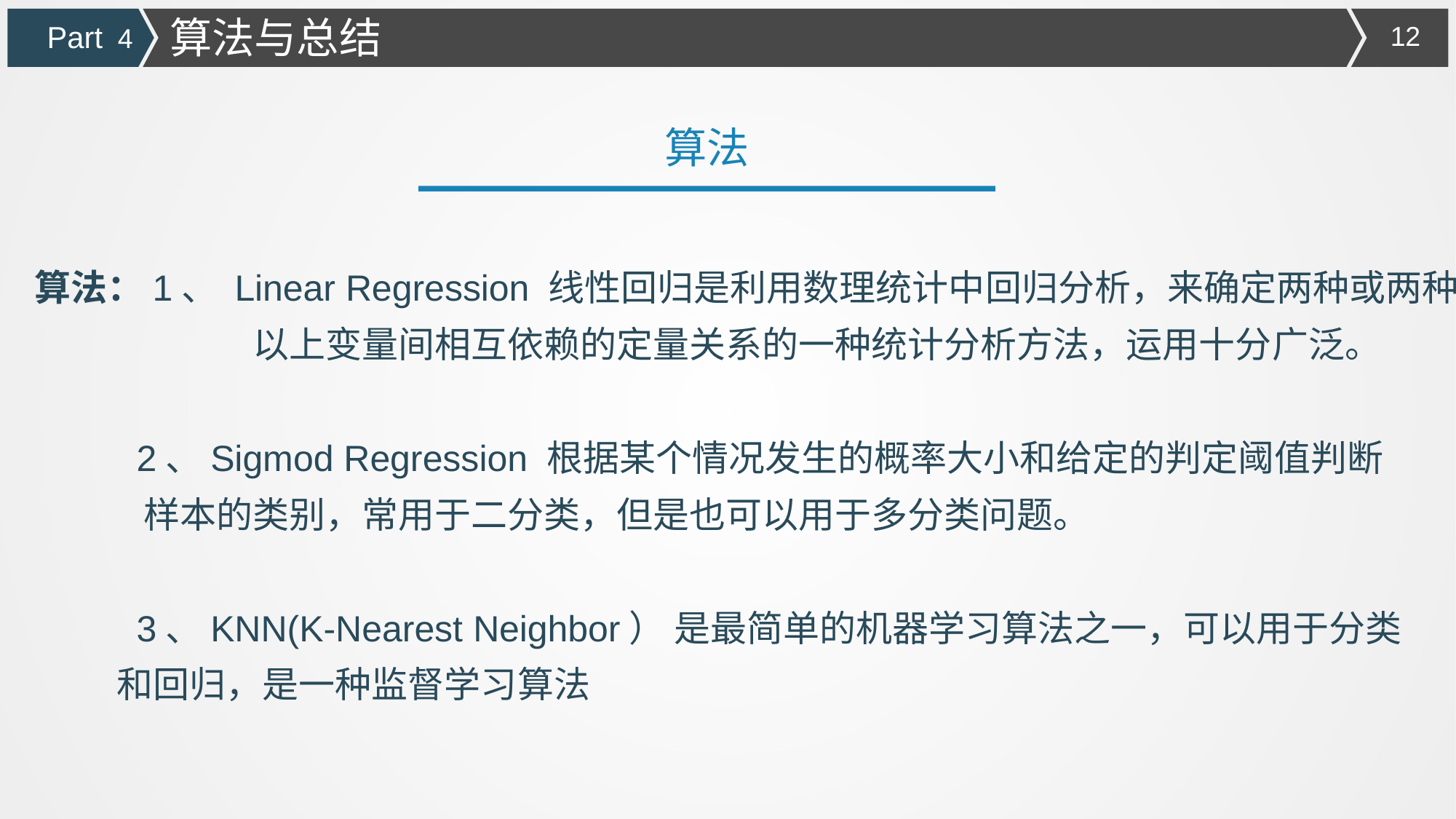

算法与总结
Part  4
算法

算法：1、 Linear Regression 线性回归是利用数理统计中回归分析，来确定两种或两种   		以上变量间相互依赖的定量关系的一种统计分析方法，运用十分广泛。

          2、Sigmod Regression 根据某个情况发生的概率大小和给定的判定阈值判断   		样本的类别，常用于二分类，但是也可以用于多分类问题。

          3、KNN(K-Nearest Neighbor） 是最简单的机器学习算法之一，可以用于分类
         和回归，是一种监督学习算法